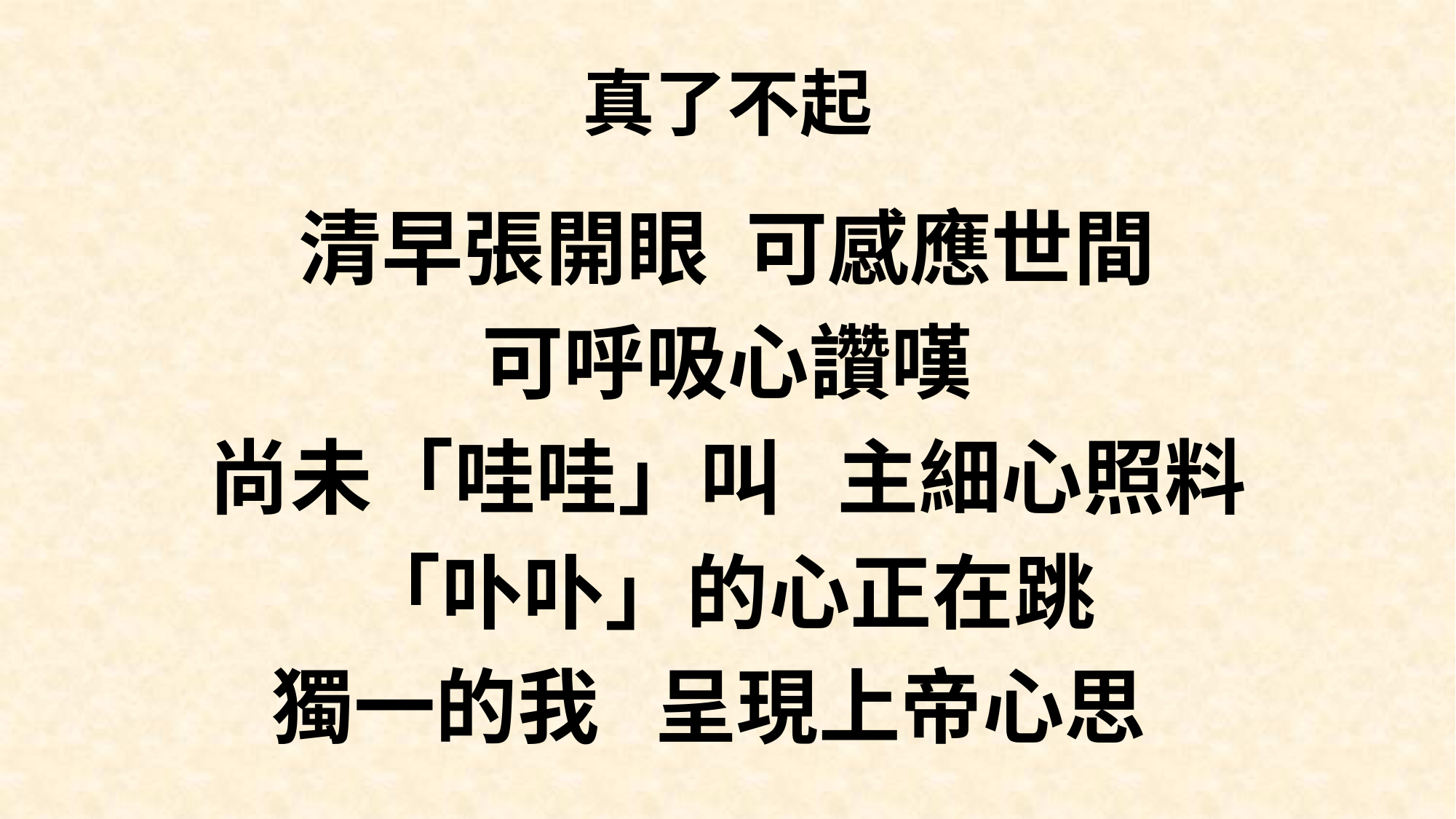

# 真了不起
清早張開眼  可感應世間
可呼吸心讚嘆
尚未「哇哇」叫   主細心照料
「卟卟」的心正在跳
獨一的我   呈現上帝心思